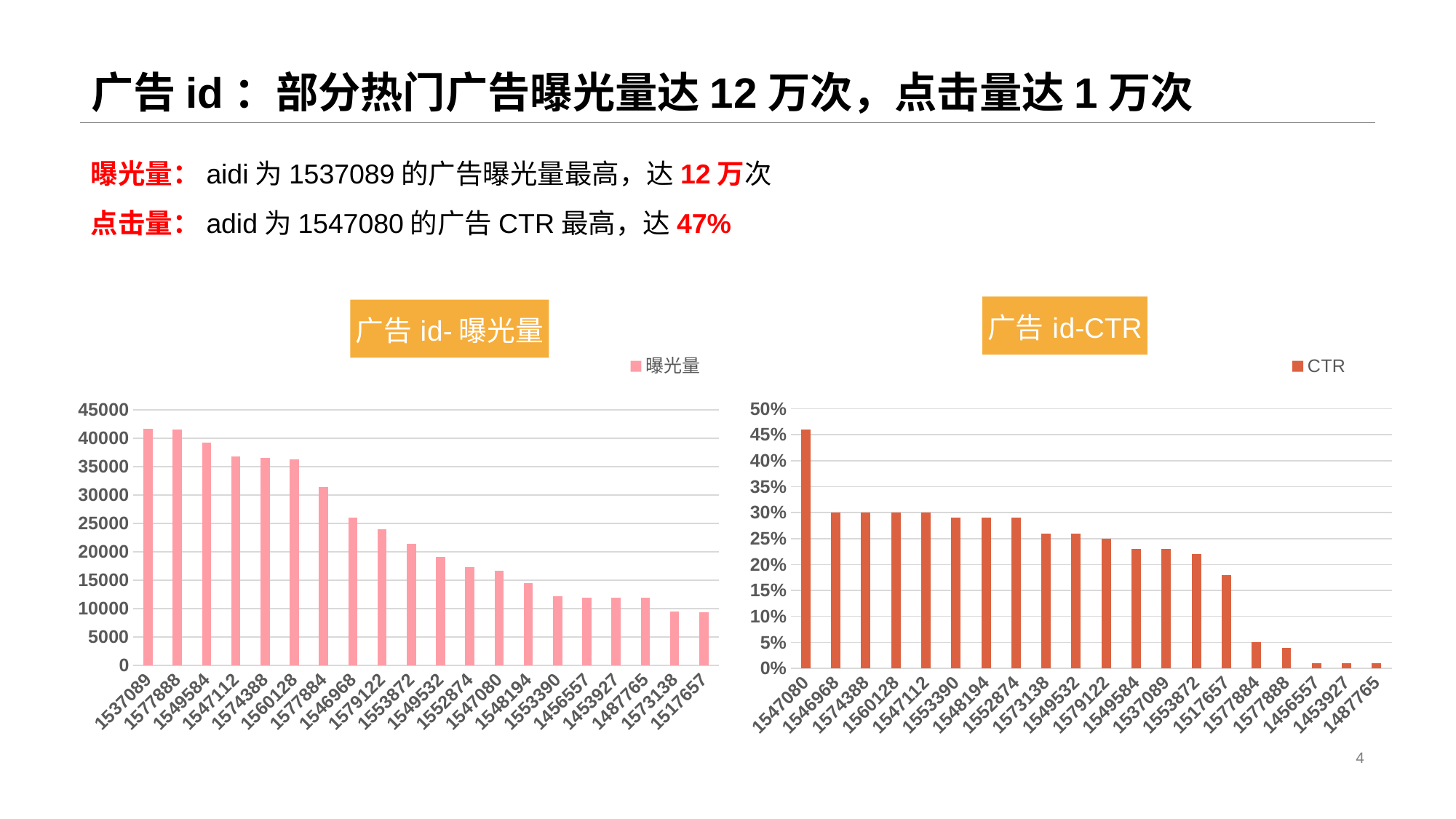

# 广告id：部分热门广告曝光量达12万次，点击量达1万次
曝光量：aidi为1537089的广告曝光量最高，达12万次
点击量：adid为1547080的广告CTR最高，达47%

### Chart: 广告id-曝光量

| Category | 曝光量 |
|---|---|
| 1537089 | 41696.0 |
| 1577888 | 41455.0 |
| 1549584 | 39211.0 |
| 1547112 | 36799.0 |
| 1574388 | 36466.0 |
| 1560128 | 36246.0 |
| 1577884 | 31388.0 |
| 1546968 | 26019.0 |
| 1579122 | 24001.0 |
| 1553872 | 21365.0 |
| 1549532 | 19036.0 |
| 1552874 | 17238.0 |
| 1547080 | 16651.0 |
| 1548194 | 14512.0 |
| 1553390 | 12142.0 |
| 1456557 | 11916.0 |
| 1453927 | 11872.0 |
| 1487765 | 11866.0 |
| 1573138 | 9474.0 |
| 1517657 | 9305.0 |

### Chart: 广告id-CTR

| Category | CTR |
|---|---|
| 1547080 | 0.46 |
| 1546968 | 0.3 |
| 1574388 | 0.3 |
| 1560128 | 0.3 |
| 1547112 | 0.3 |
| 1553390 | 0.29 |
| 1548194 | 0.29 |
| 1552874 | 0.29 |
| 1573138 | 0.26 |
| 1549532 | 0.26 |
| 1579122 | 0.25 |
| 1549584 | 0.23 |
| 1537089 | 0.23 |
| 1553872 | 0.22 |
| 1517657 | 0.18 |
| 1577884 | 0.05 |
| 1577888 | 0.04 |
| 1456557 | 0.01 |
| 1453927 | 0.01 |
| 1487765 | 0.01 |
4